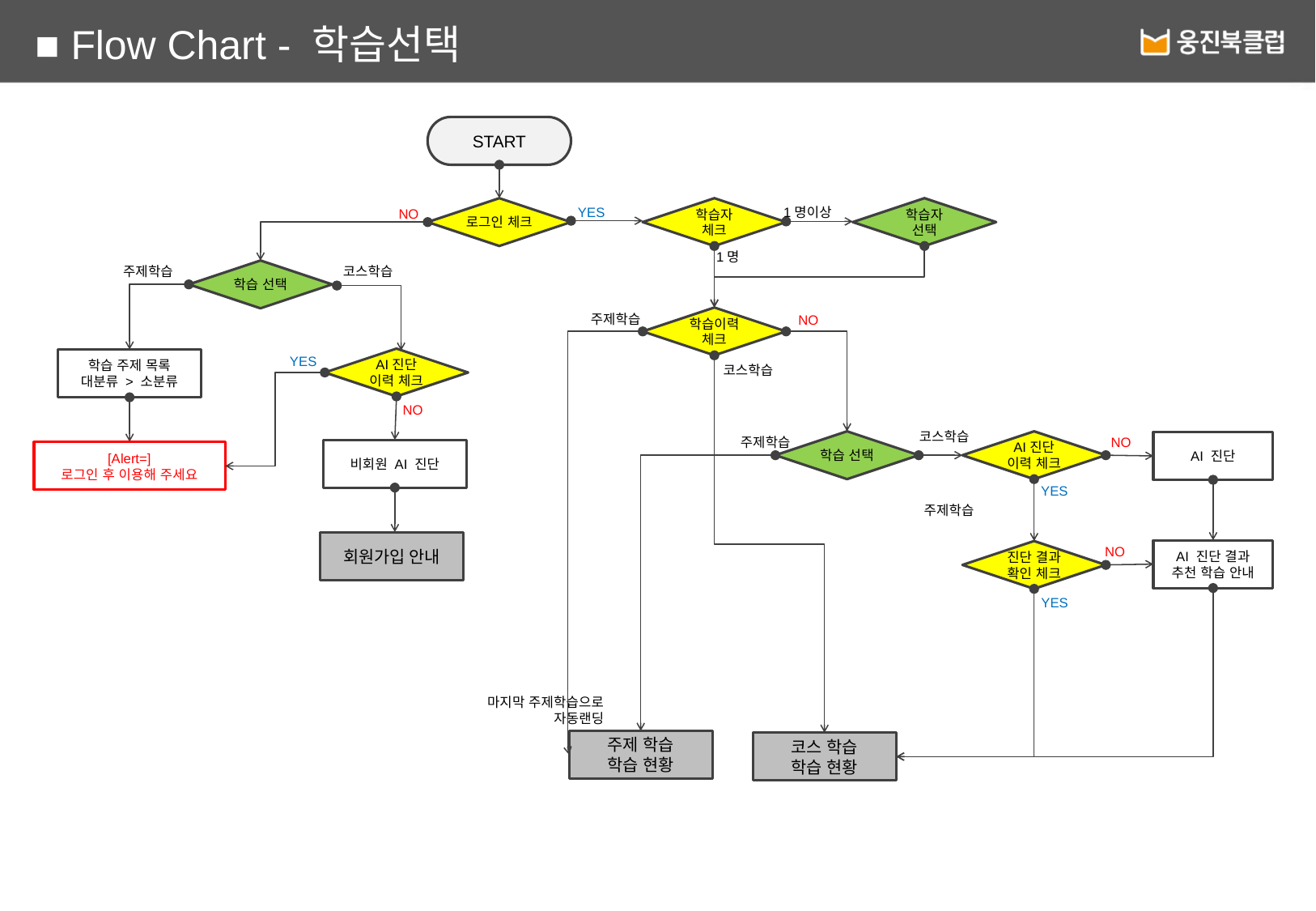

■ Flow Chart - 학습선택
START
로그인 체크
학습자
체크
학습자
선택
YES
1명이상
NO
1명
학습 선택
주제학습
코스학습
학습이력
체크
주제학습
NO
AI진단
이력 체크
학습 주제 목록
대분류 > 소분류
YES
코스학습
NO
코스학습
AI진단
이력 체크
학습 선택
AI 진단
주제학습
NO
비회원 AI 진단
[Alert=]
로그인 후 이용해 주세요
YES
주제학습
회원가입 안내
AI 진단 결과
추천 학습 안내
진단 결과
확인 체크
NO
YES
마지막 주제학습으로
자동랜딩
주제 학습
학습 현황
코스 학습
학습 현황